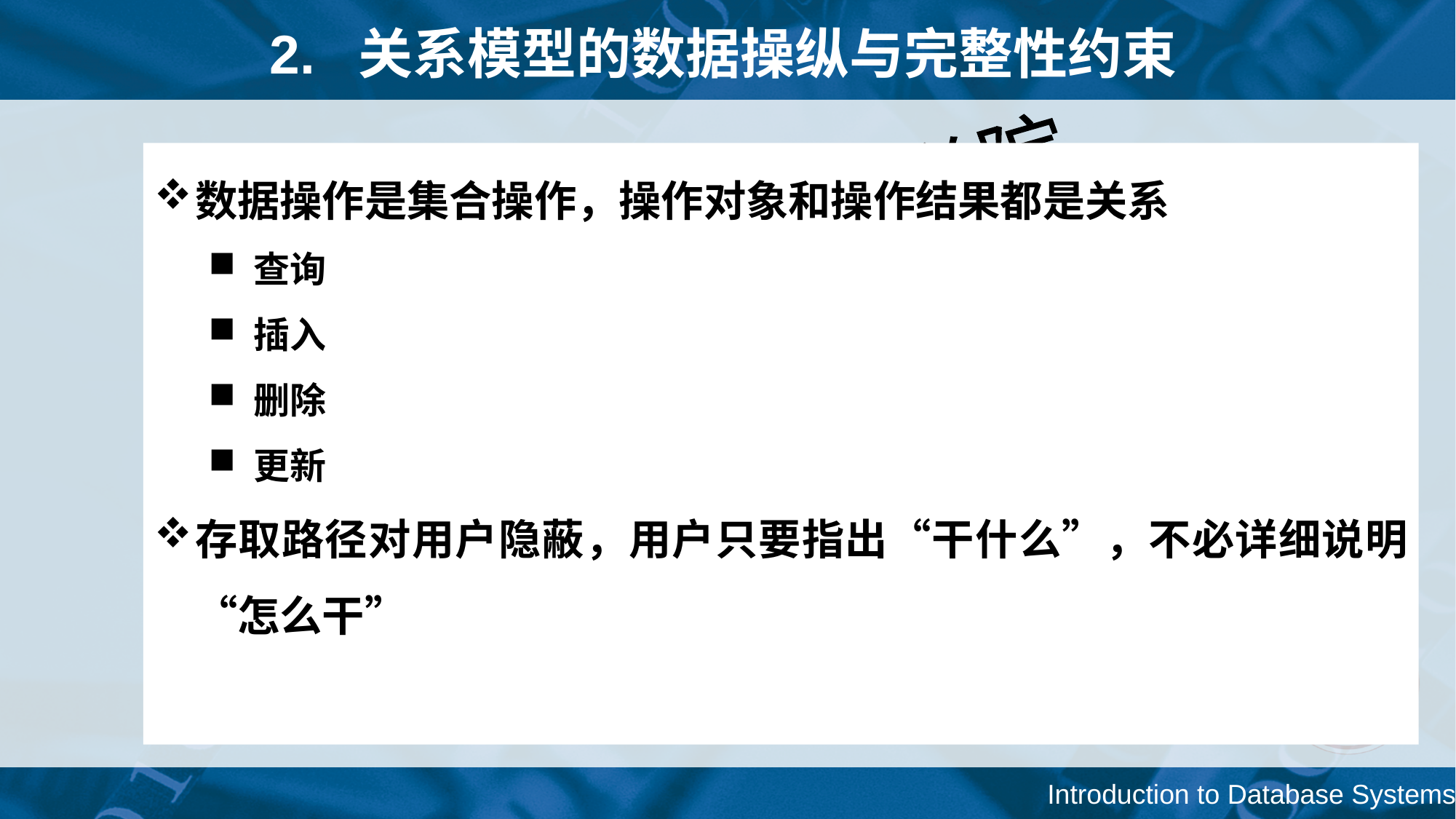

# 2.  关系模型的数据操纵与完整性约束
数据操作是集合操作，操作对象和操作结果都是关系
 查询
 插入
 删除
 更新
存取路径对用户隐蔽，用户只要指出“干什么”，不必详细说明“怎么干”